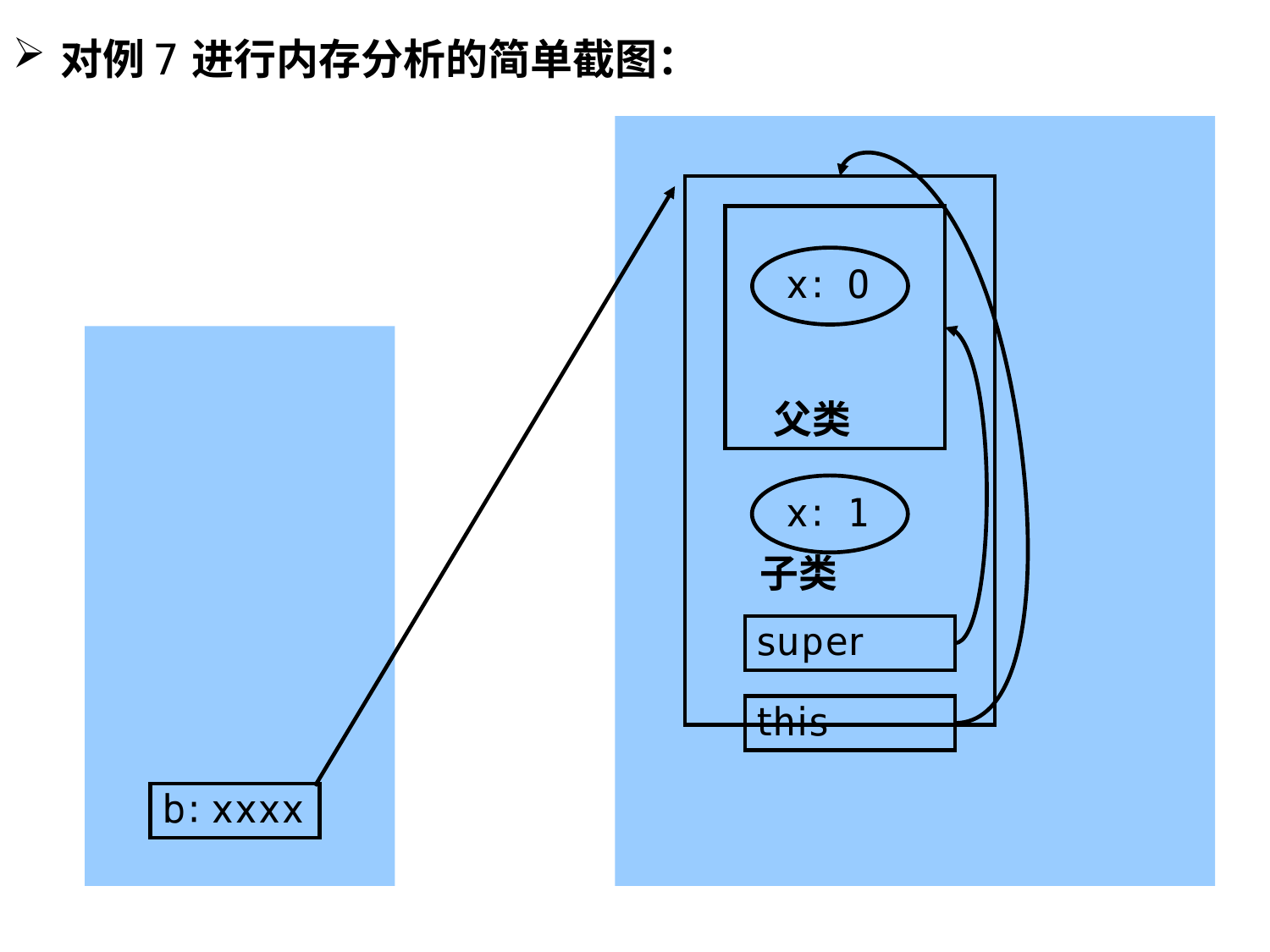

对例7进行内存分析的简单截图：

      子类

   父类
x:  0

x:  1
super
this
b: xxxx